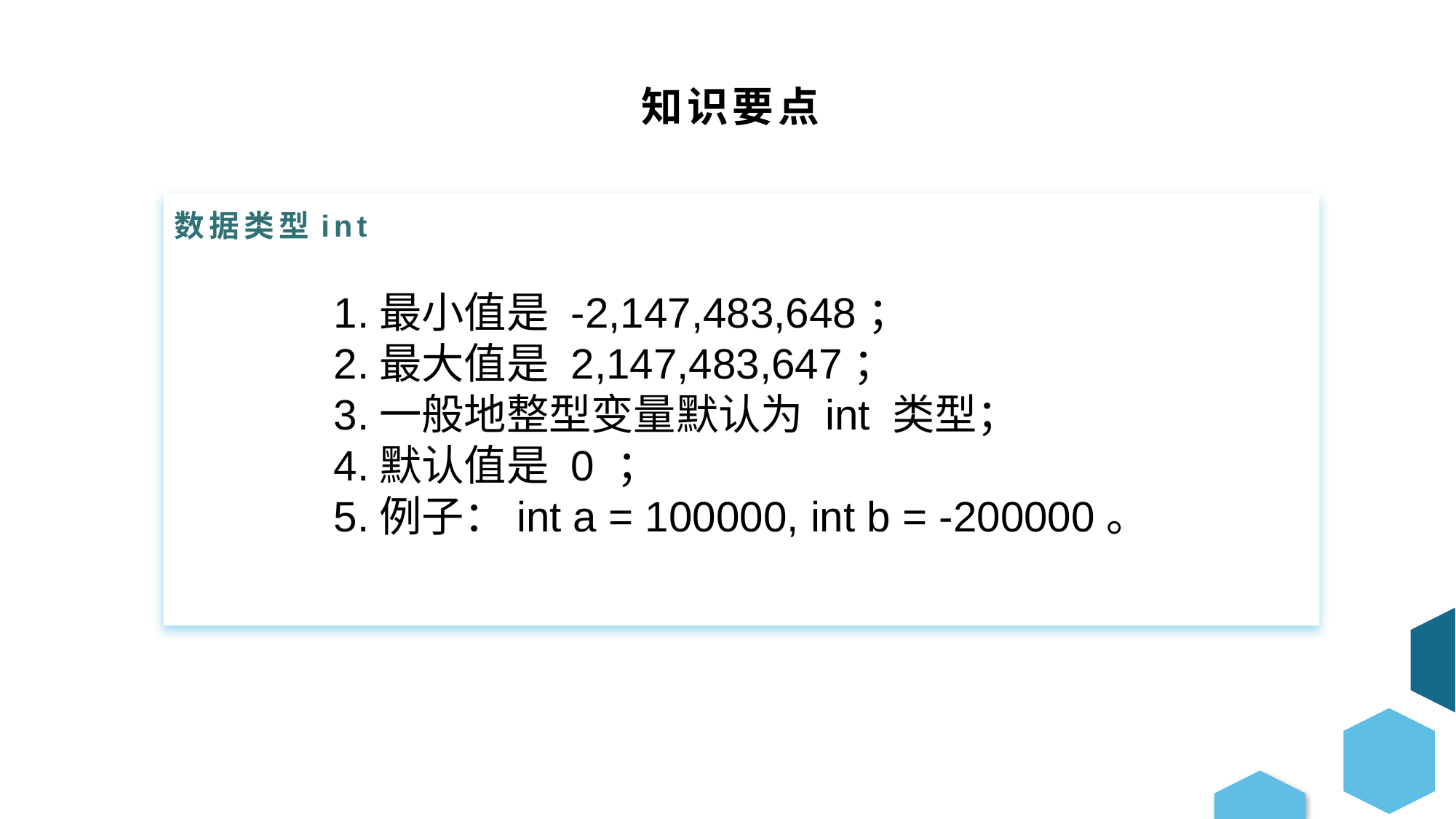

知识要点

数据类型int
	1.最小值是 -2,147,483,648；
	2.最大值是 2,147,483,647；
	3.一般地整型变量默认为 int 类型；
	4.默认值是 0 ；
	5.例子：int a = 100000, int b = -200000。